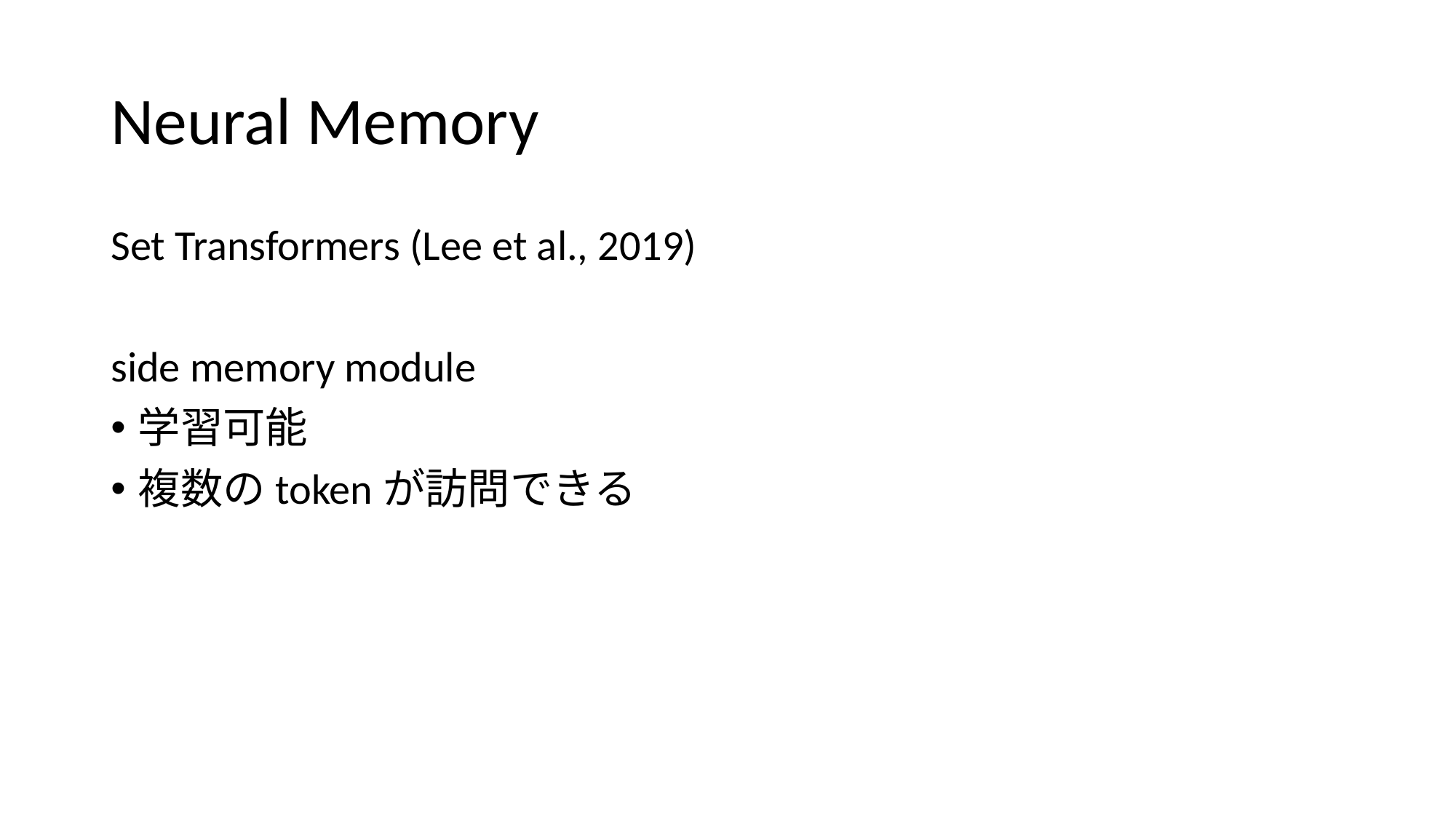

# Neural Memory
Set Transformers (Lee et al., 2019)

side memory module
学習可能
複数のtokenが訪問できる